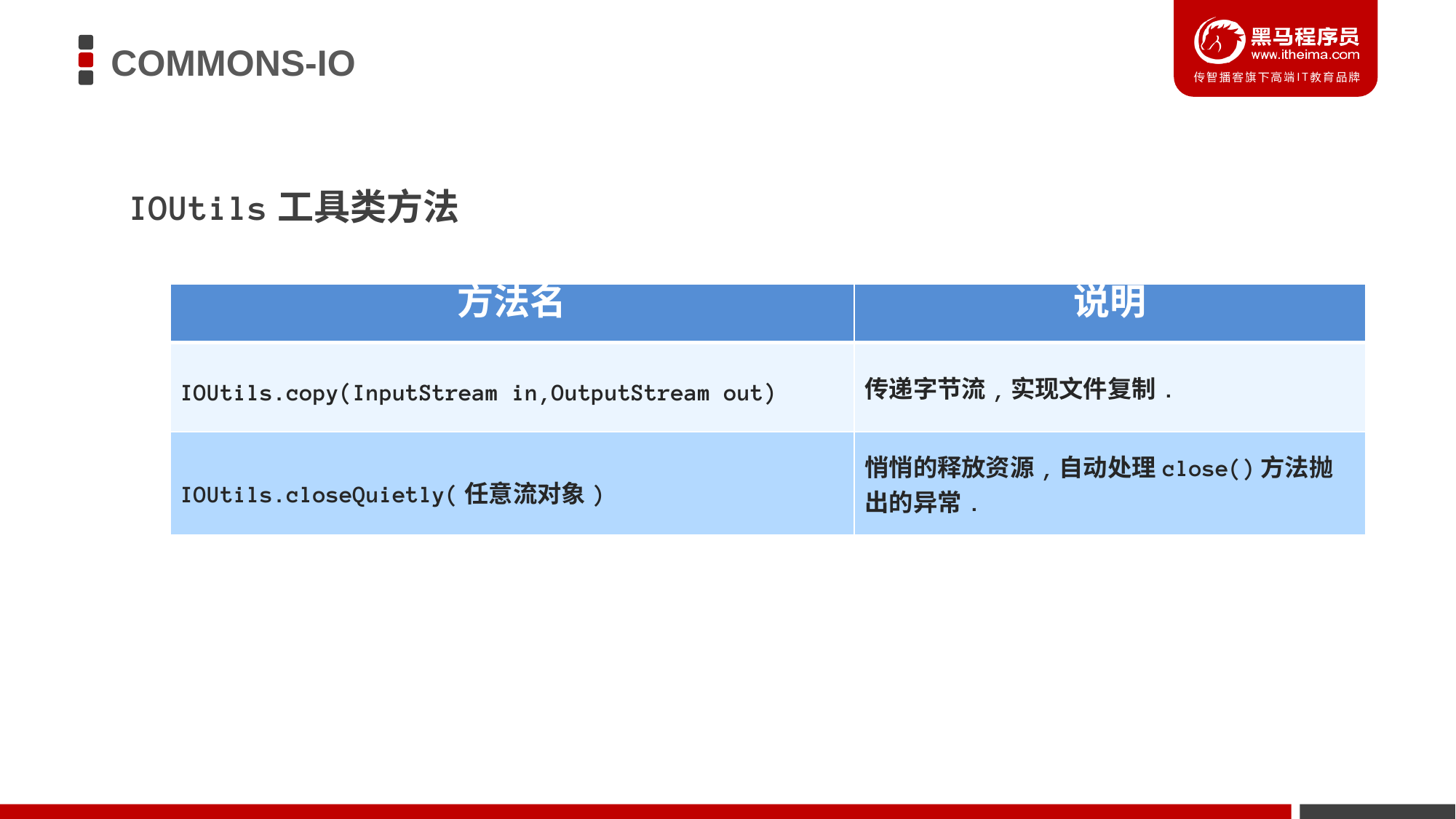

COMMONS-IO
IOUtils工具类方法
| 方法名 | 说明 |
| --- | --- |
| IOUtils.copy(InputStream in,OutputStream out) | 传递字节流,实现文件复制. |
| IOUtils.closeQuietly(任意流对象) | 悄悄的释放资源,自动处理close()方法抛出的异常. |